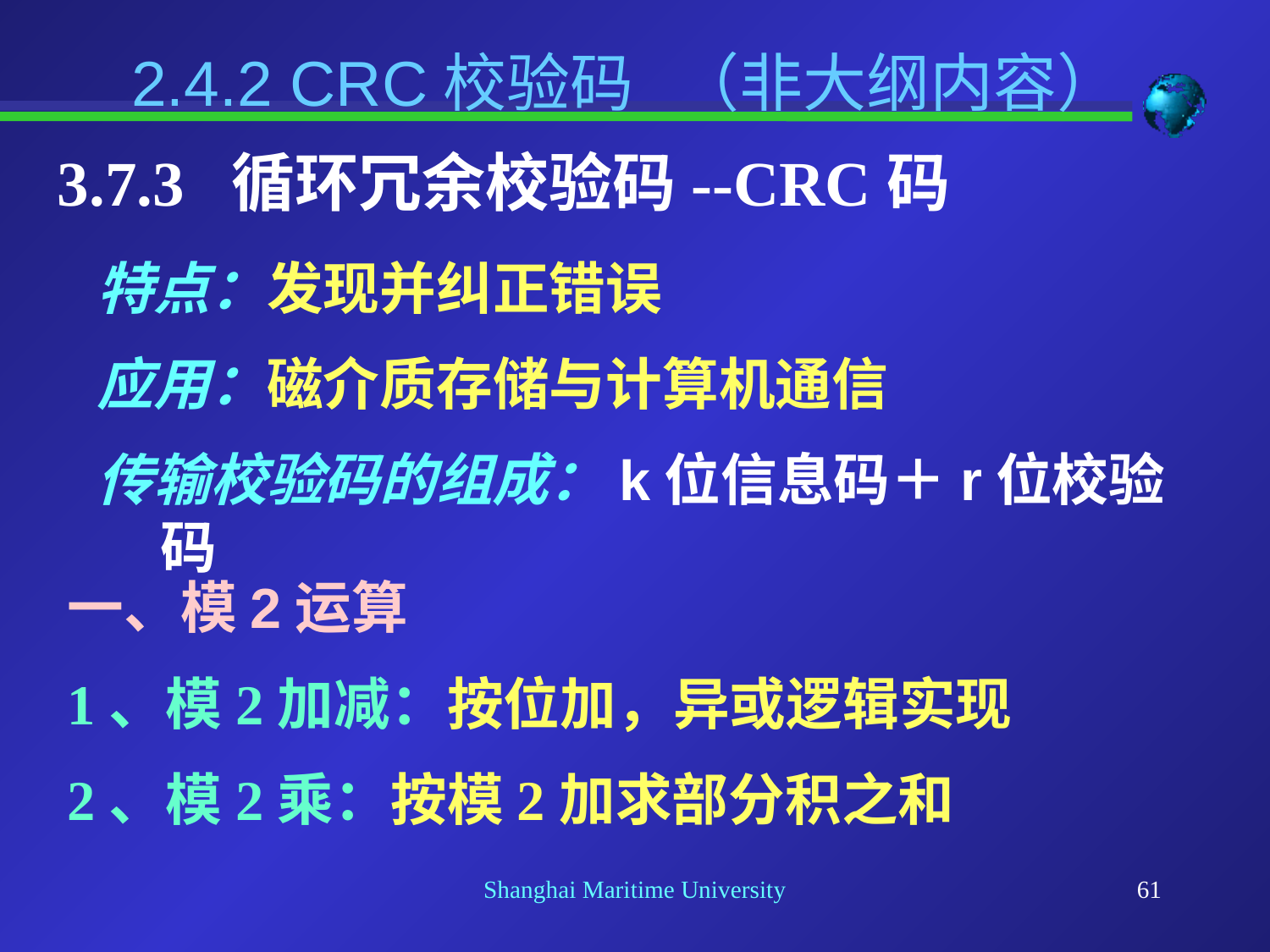

2.4.2 CRC校验码   （非大纲内容）
3.7.3  循环冗余校验码--CRC码
特点：发现并纠正错误
应用：磁介质存储与计算机通信
传输校验码的组成：k位信息码＋r位校验码
一、模2运算
1、模2加减：按位加，异或逻辑实现
2、模2乘：按模2加求部分积之和
Shanghai Maritime University
61